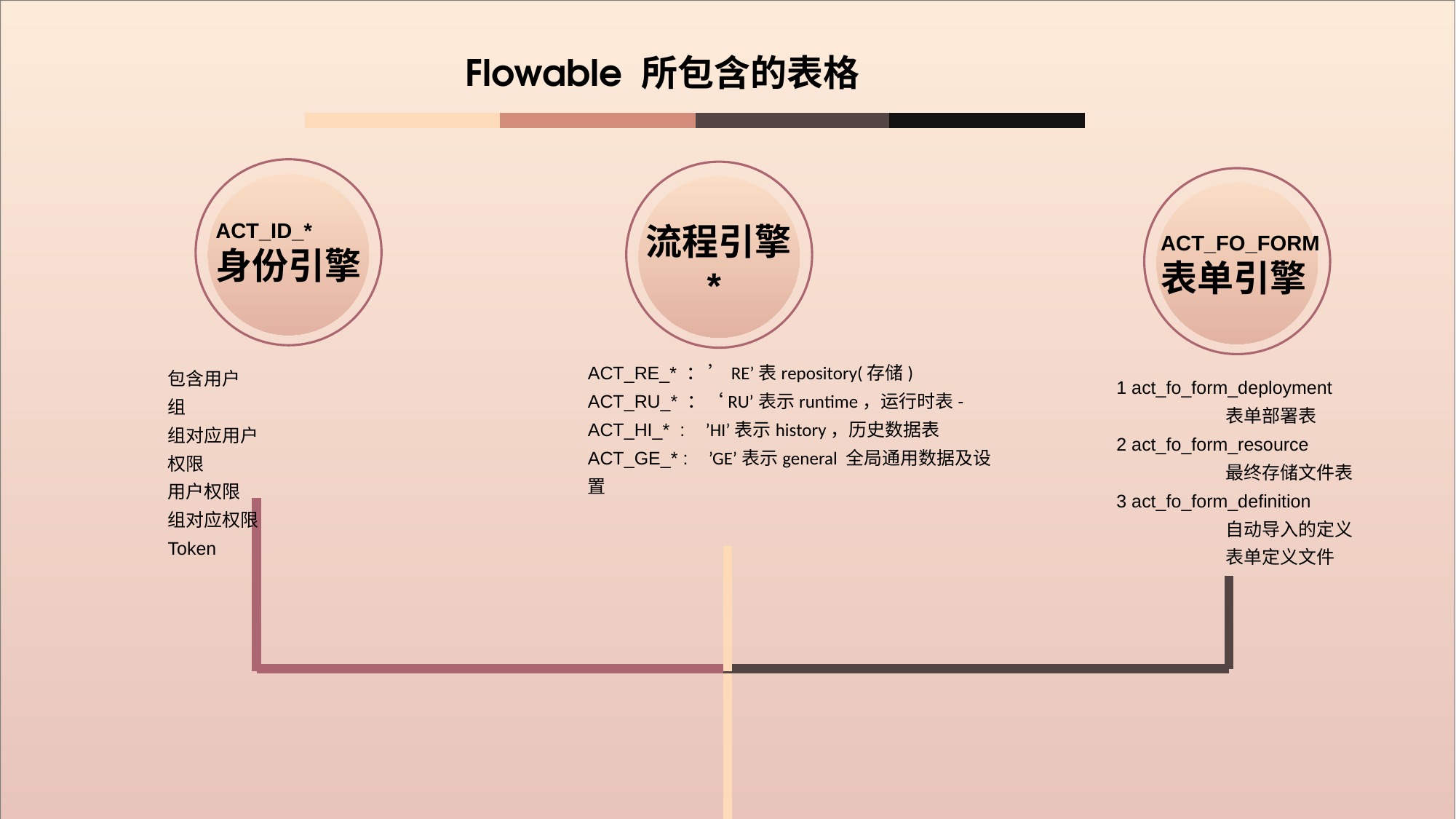

Flowable 所包含的表格

ACT_ID_*
身份引擎
流程引擎
      *
ACT_FO_FORM
表单引擎
ACT_RE_* ： ’RE’表repository(存储)
ACT_RU_* ：‘RU’表示runtime，运行时表-
ACT_HI_*  :    ’HI’表示history，历史数据表
ACT_GE_* :    ’GE’表示general 全局通用数据及设置
包含用户
组
组对应用户
权限
用户权限
组对应权限
Token
1 act_fo_form_deployment
	表单部署表
2 act_fo_form_resource
	最终存储文件表
3 act_fo_form_definition
	自动导入的定义	表单定义文件